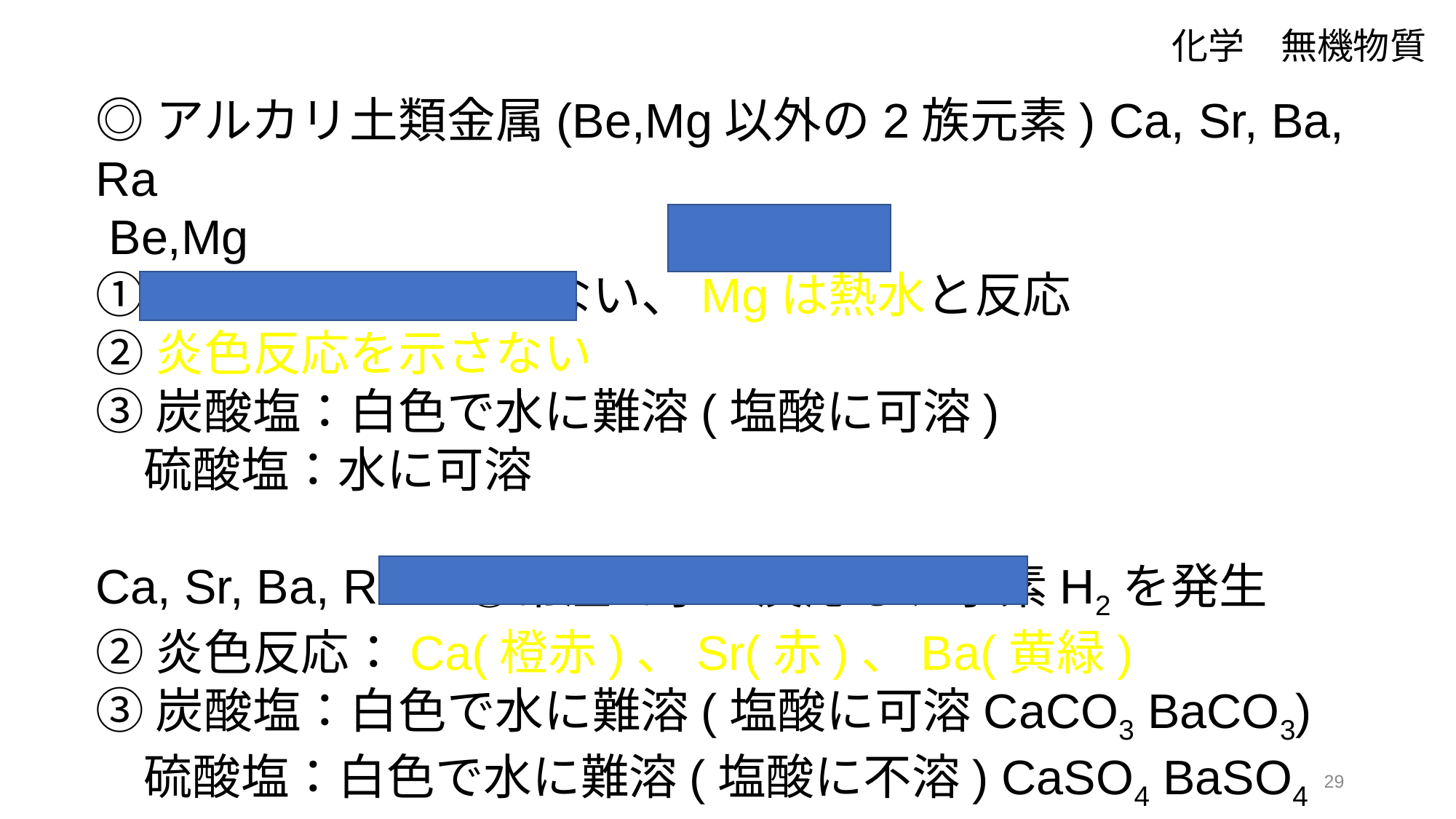

化学　無機物質
◎アルカリ土類金属(Be,Mg以外の2族元素) Ca, Sr, Ba, Ra
 Be,Mg
①常温の水と反応しない、Mgは熱水と反応
②炎色反応を示さない
③炭酸塩：白色で水に難溶(塩酸に可溶)
　硫酸塩：水に可溶

Ca, Sr, Ba, Ra　①常温で水と反応し、水素H2を発生
②炎色反応：Ca(橙赤)、Sr(赤)、Ba(黄緑)
③炭酸塩：白色で水に難溶(塩酸に可溶CaCO3 BaCO3)
　硫酸塩：白色で水に難溶(塩酸に不溶) CaSO4 BaSO4

29